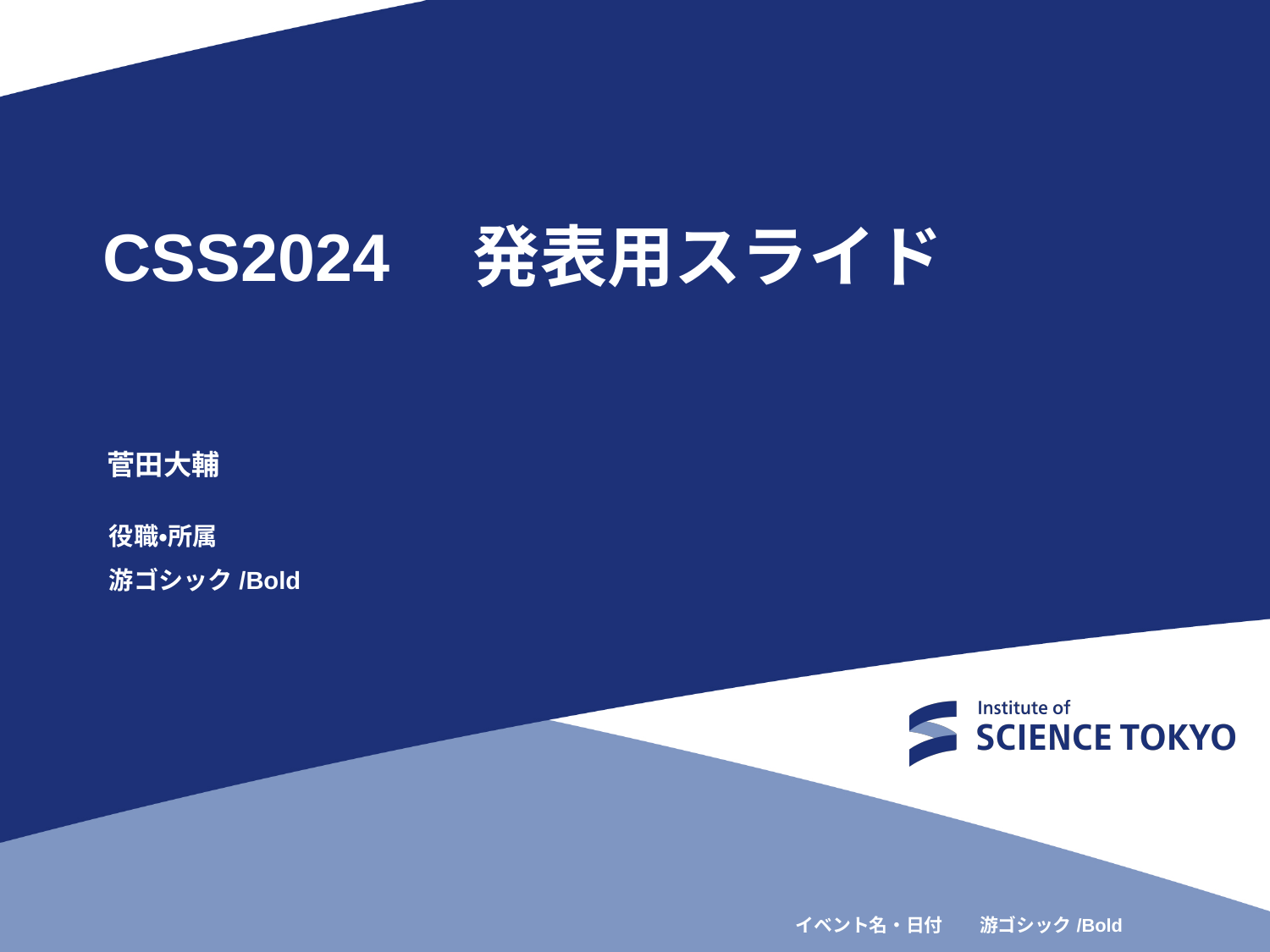

CSS2024　発表用スライド
菅田大輔
役職・所属
游ゴシック/Bold
イベント名・日付　　游ゴシック/Bold